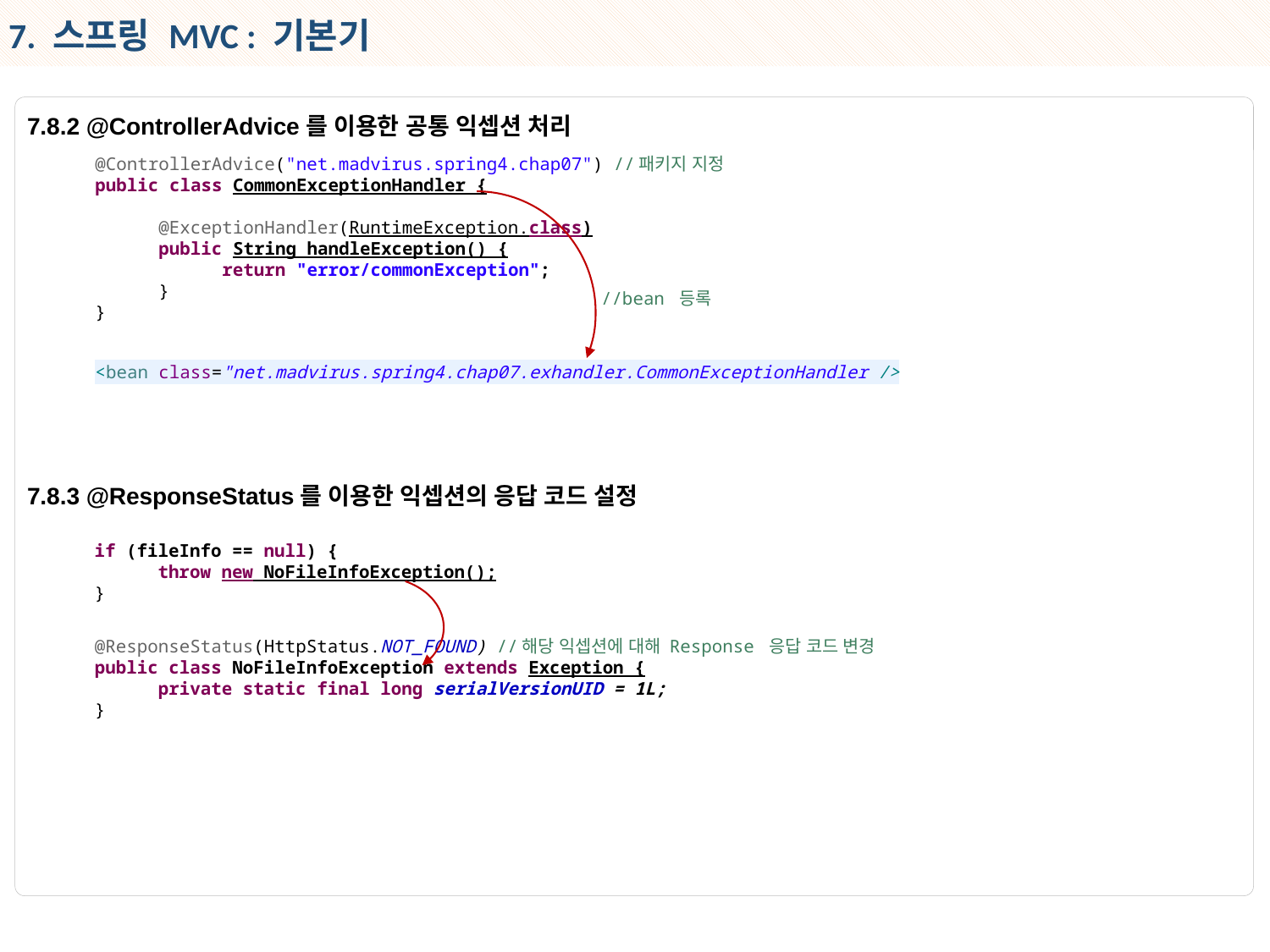

7. 스프링 MVC : 기본기
7.8.2 @ControllerAdvice를 이용한 공통 익셉션 처리
@ControllerAdvice("net.madvirus.spring4.chap07") //패키지 지정
public class CommonExceptionHandler {

@ExceptionHandler(RuntimeException.class)
public String handleException() {
return "error/commonException";
}
}

//bean 등록
<bean class="net.madvirus.spring4.chap07.exhandler.CommonExceptionHandler />
7.8.3 @ResponseStatus를 이용한 익셉션의 응답 코드 설정
if (fileInfo == null) {
throw new NoFileInfoException();
}

@ResponseStatus(HttpStatus.NOT_FOUND) //해당 익셉션에 대해 Response 응답 코드 변경
public class NoFileInfoException extends Exception {
private static final long serialVersionUID = 1L;
}